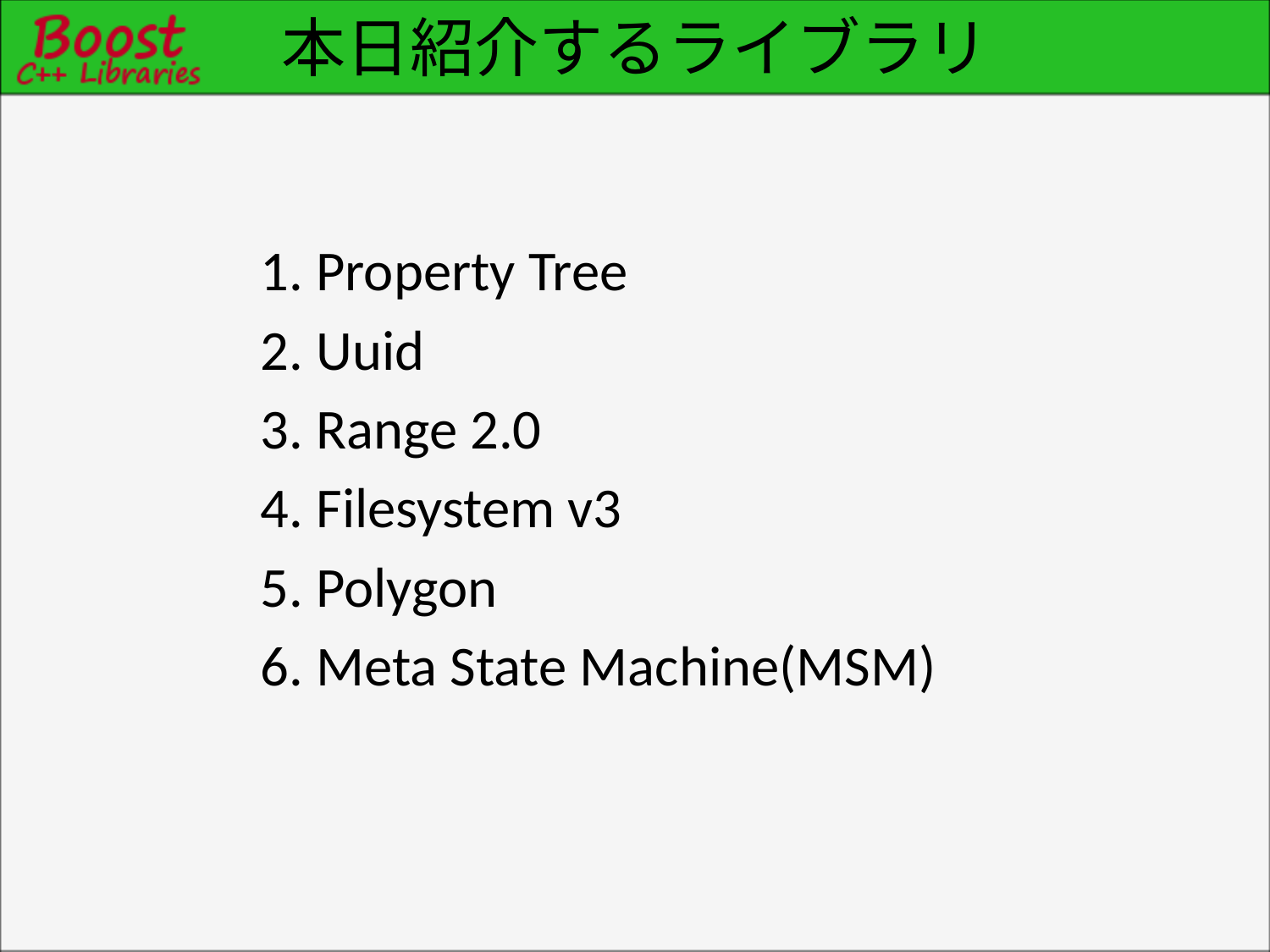

# 本日紹介するライブラリ
1. Property Tree
2. Uuid
3. Range 2.0
4. Filesystem v3
5. Polygon
6. Meta State Machine(MSM)